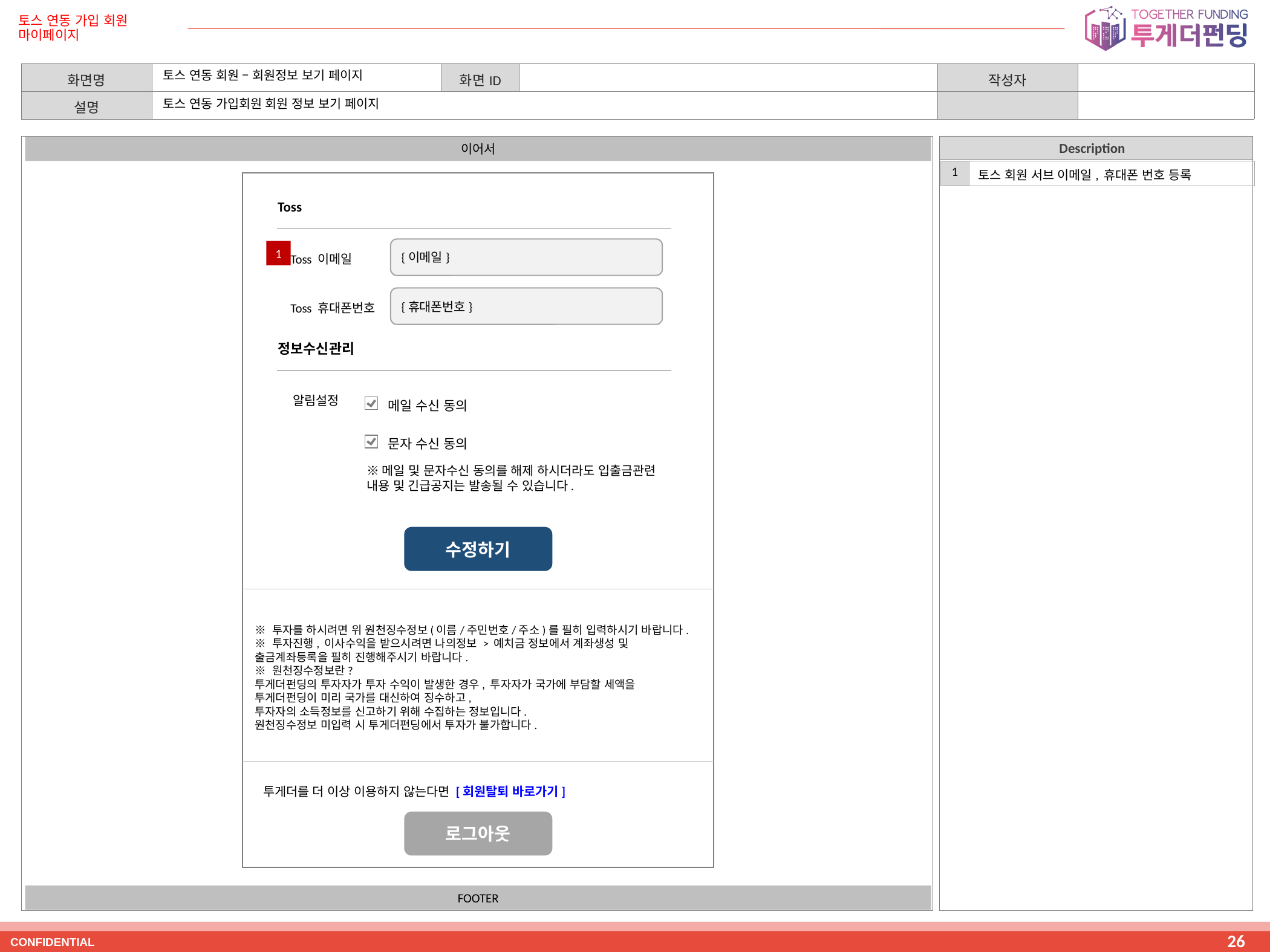

# 토스 연동 가입 회원 마이페이지
토스 연동 회원 – 회원정보 보기 페이지

토스 연동 가입회원 회원 정보 보기 페이지
이어서
| 1 | 토스 회원 서브 이메일, 휴대폰 번호 등록 |
| --- | --- |

Toss
{이메일}
1
Toss 이메일
{휴대폰번호}
Toss 휴대폰번호
정보수신관리
알림설정
메일 수신 동의

문자 수신 동의

※메일 및 문자수신 동의를 해제 하시더라도 입출금관련
내용 및 긴급공지는 발송될 수 있습니다.
수정하기
※ 투자를 하시려면 위 원천징수정보(이름/주민번호/주소)를 필히 입력하시기 바랍니다.
※ 투자진행, 이사수익을 받으시려면 나의정보 > 예치금 정보에서 계좌생성 및
출금계좌등록을 필히 진행해주시기 바랍니다.
※ 원천징수정보란?
투게더펀딩의 투자자가 투자 수익이 발생한 경우, 투자자가 국가에 부담할 세액을
투게더펀딩이 미리 국가를 대신하여 징수하고,
투자자의 소득정보를 신고하기 위해 수집하는 정보입니다.
원천징수정보 미입력 시 투게더펀딩에서 투자가 불가합니다.
투게더를 더 이상 이용하지 않는다면 [회원탈퇴 바로가기]
로그아웃
FOOTER
26